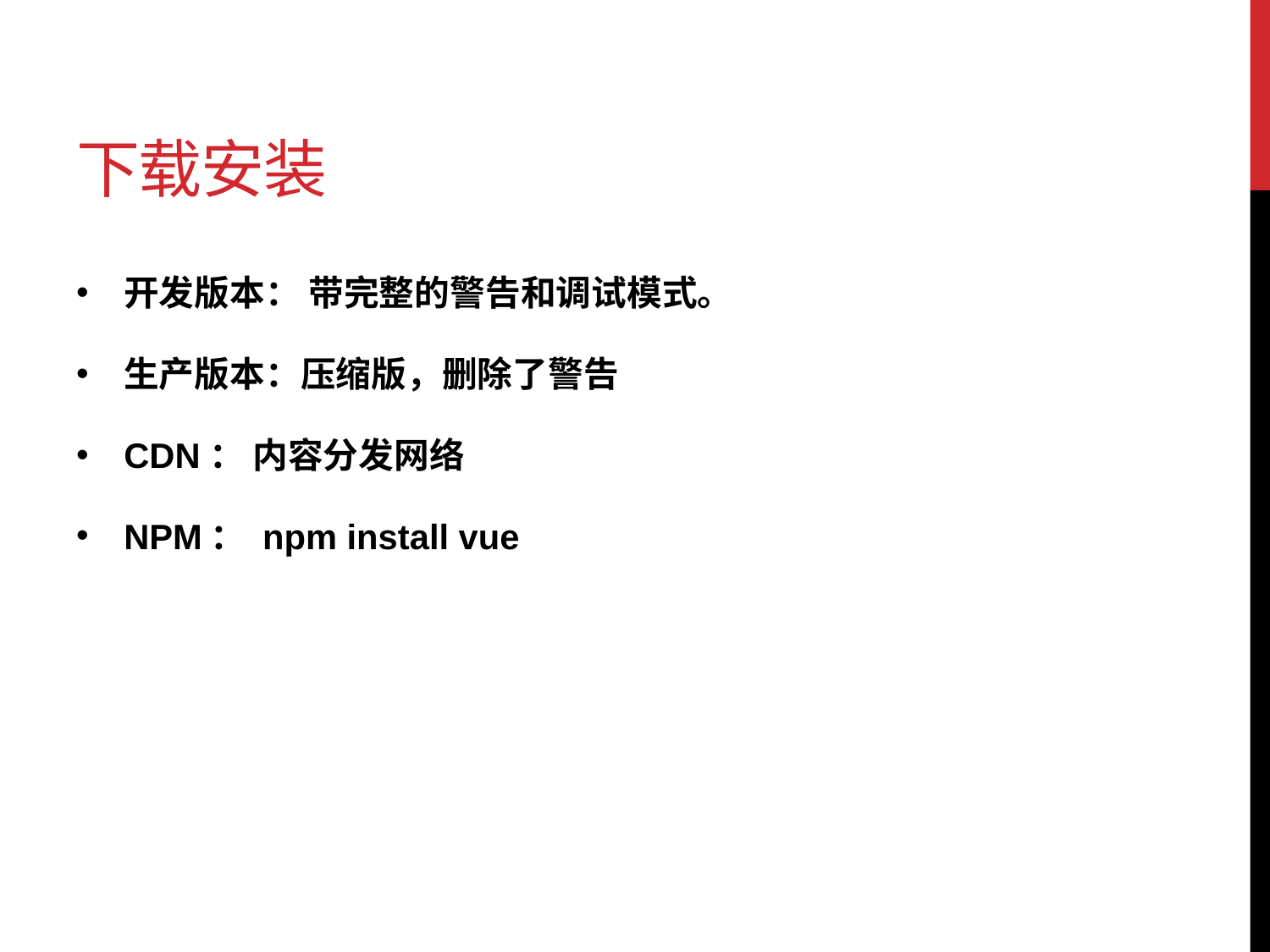

# 下载安装
开发版本： 带完整的警告和调试模式。
生产版本：压缩版，删除了警告
CDN： 内容分发网络
NPM： npm install vue